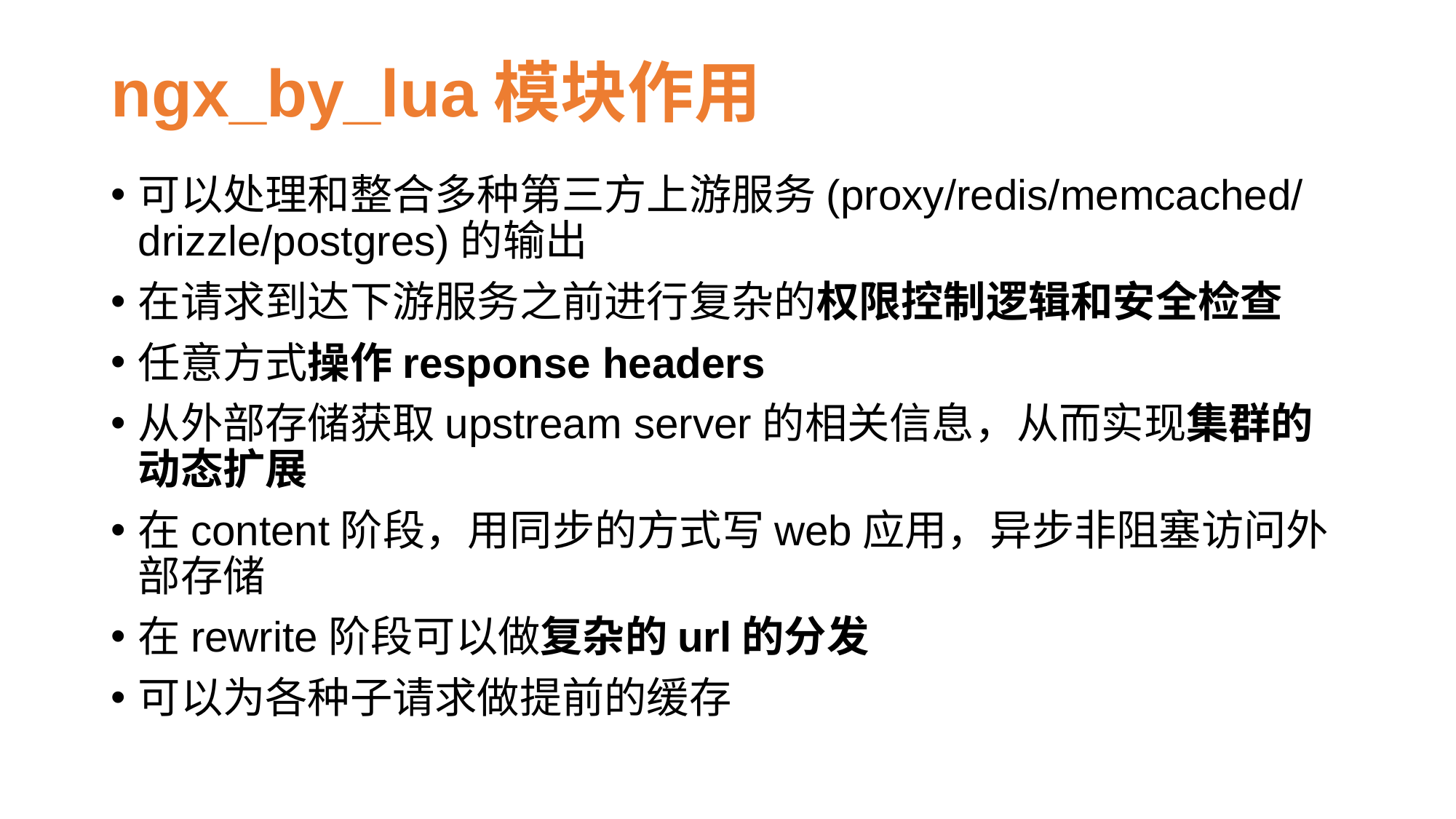

# ngx_by_lua模块作用
可以处理和整合多种第三方上游服务(proxy/redis/memcached/drizzle/postgres)的输出
在请求到达下游服务之前进行复杂的权限控制逻辑和安全检查
任意方式操作response headers
从外部存储获取upstream server的相关信息，从而实现集群的动态扩展
在content阶段，用同步的方式写web应用，异步非阻塞访问外部存储
在rewrite阶段可以做复杂的url的分发
可以为各种子请求做提前的缓存